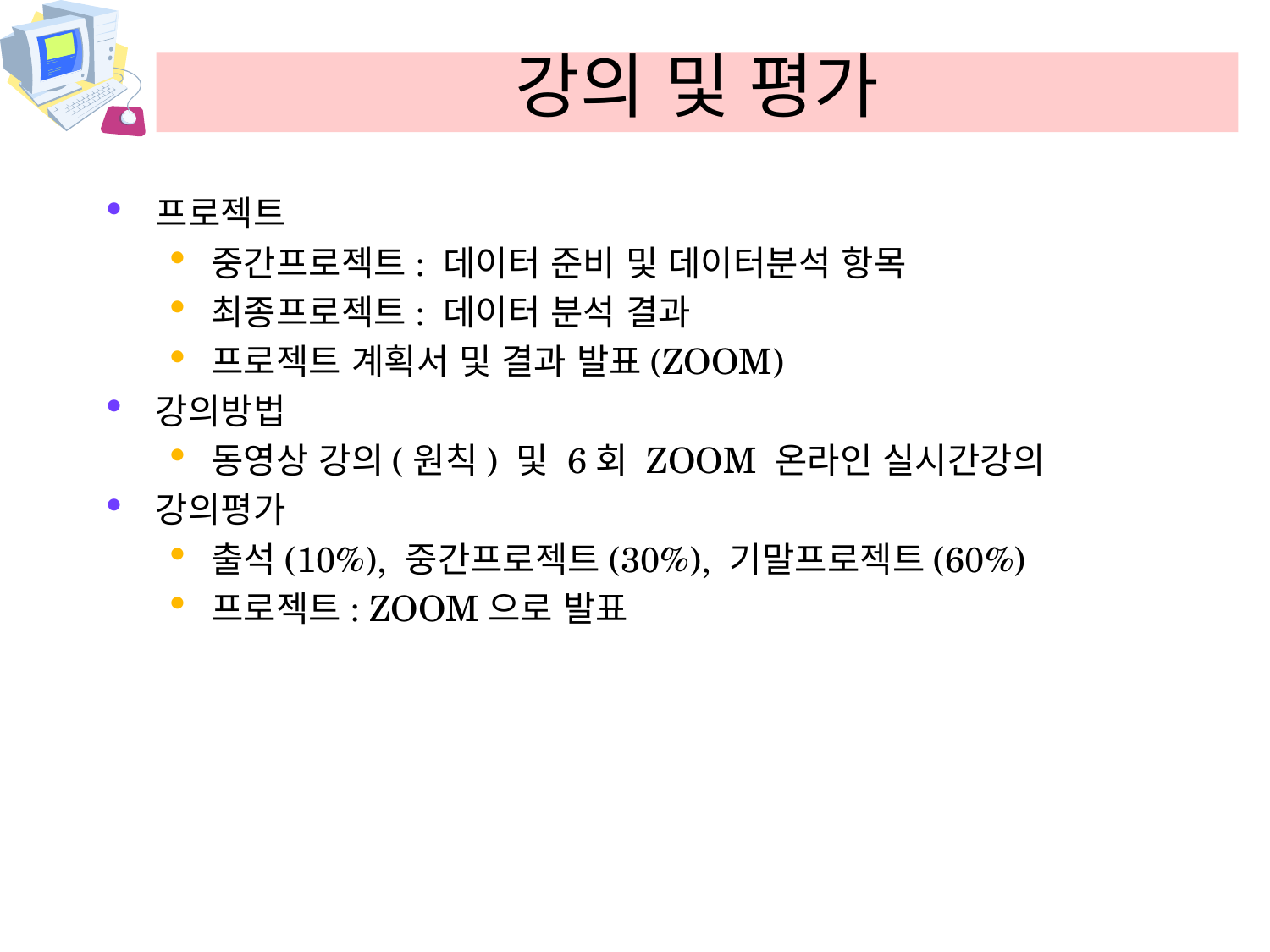

# 강의 및 평가
프로젝트
중간프로젝트: 데이터 준비 및 데이터분석 항목
최종프로젝트: 데이터 분석 결과
프로젝트 계획서 및 결과 발표(ZOOM)
강의방법
동영상 강의(원칙) 및 6회 ZOOM 온라인 실시간강의
강의평가
출석(10%), 중간프로젝트(30%), 기말프로젝트(60%)
프로젝트: ZOOM으로 발표